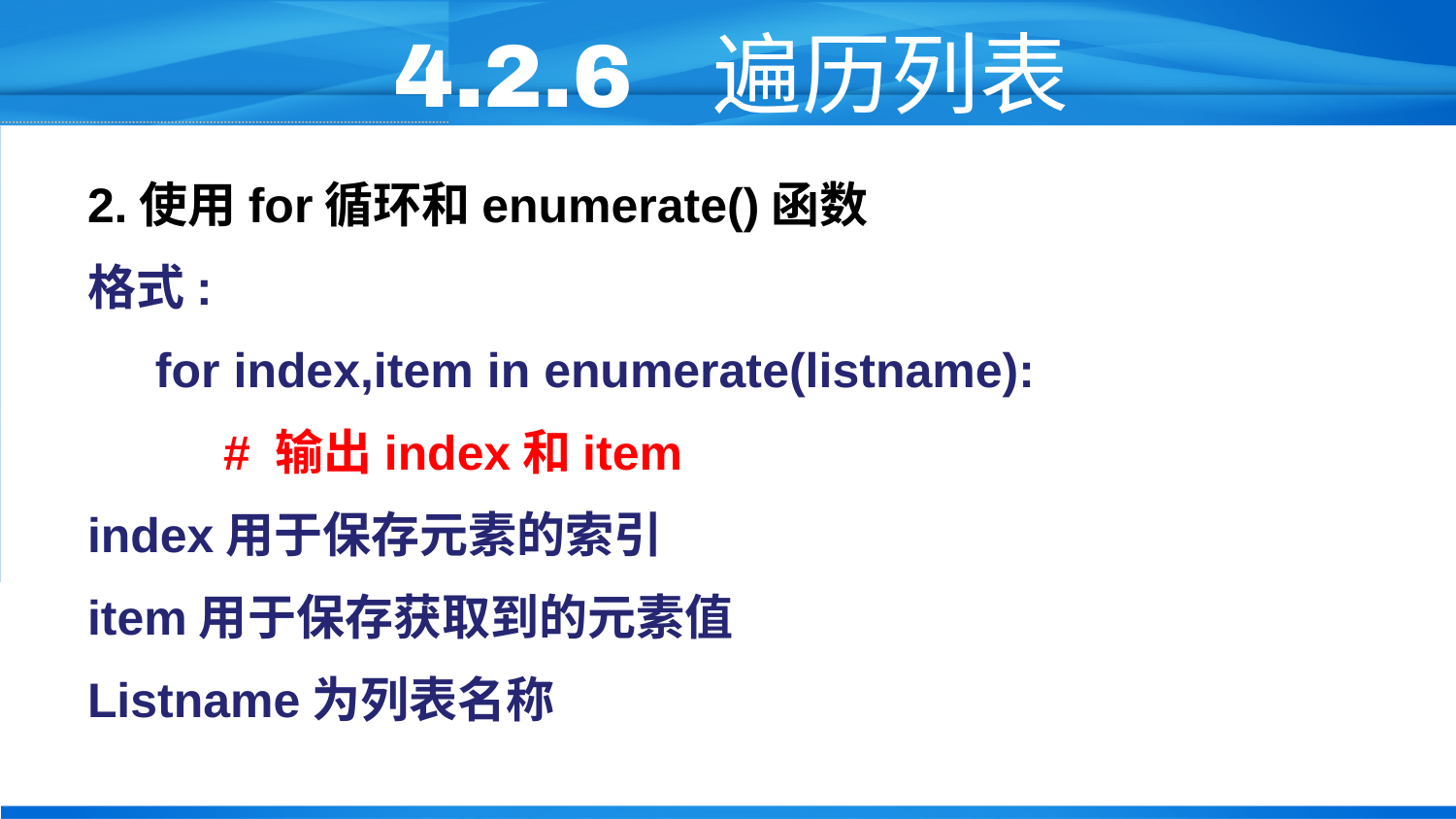

# 4.2.6  遍历列表
2.使用for循环和enumerate()函数
格式:
     for index,item in enumerate(listname):
          # 输出index和item
index用于保存元素的索引
item用于保存获取到的元素值
Listname为列表名称